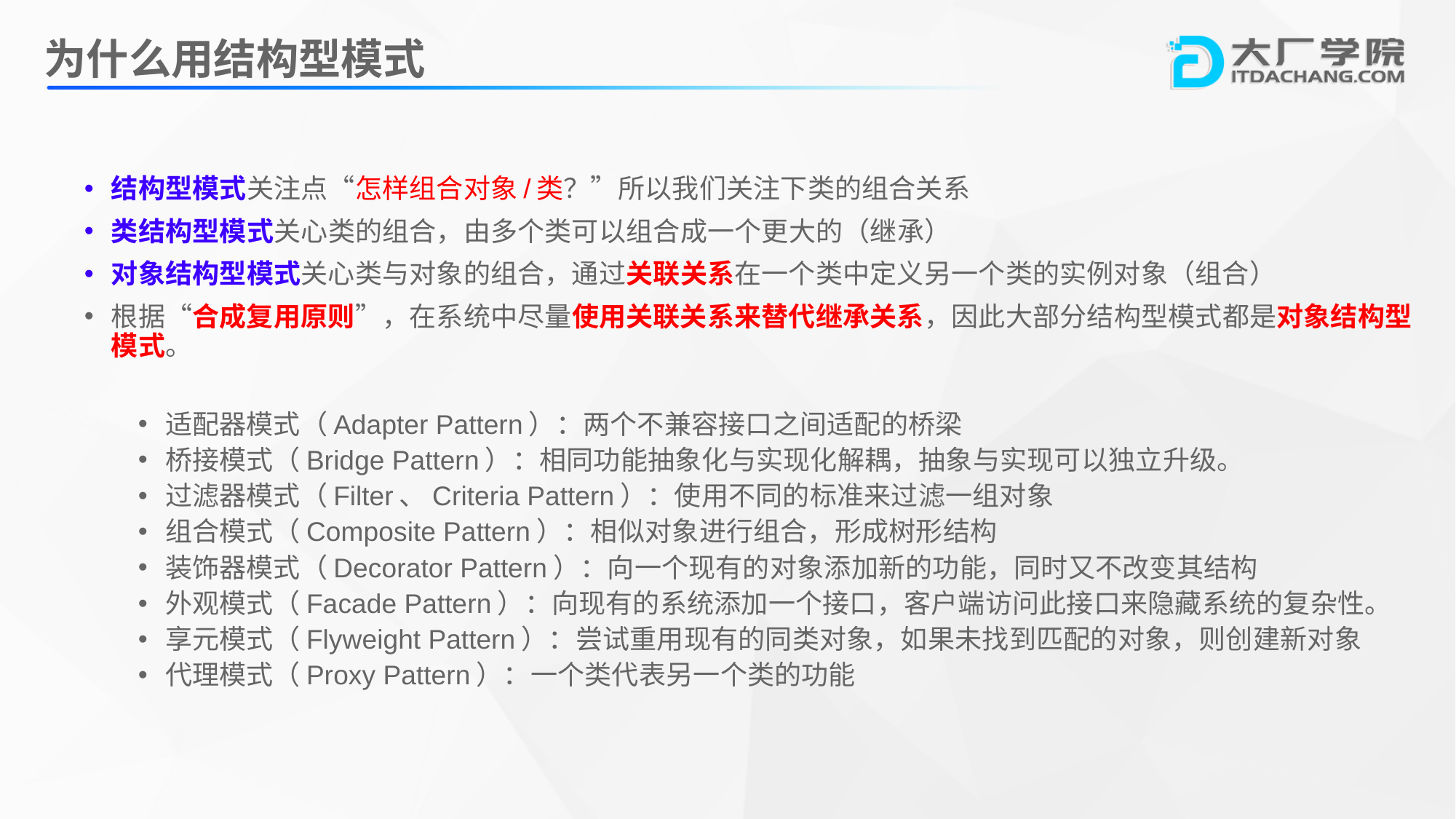

# 为什么用结构型模式
结构型模式关注点“怎样组合对象/类？”所以我们关注下类的组合关系
类结构型模式关心类的组合，由多个类可以组合成一个更大的（继承）
对象结构型模式关心类与对象的组合，通过关联关系在一个类中定义另一个类的实例对象（组合）
根据“合成复用原则”，在系统中尽量使用关联关系来替代继承关系，因此大部分结构型模式都是对象结构型模式。

适配器模式（Adapter Pattern）：两个不兼容接口之间适配的桥梁
桥接模式（Bridge Pattern）：相同功能抽象化与实现化解耦，抽象与实现可以独立升级。
过滤器模式（Filter、Criteria Pattern）：使用不同的标准来过滤一组对象
组合模式（Composite Pattern）：相似对象进行组合，形成树形结构
装饰器模式（Decorator Pattern）：向一个现有的对象添加新的功能，同时又不改变其结构
外观模式（Facade Pattern）：向现有的系统添加一个接口，客户端访问此接口来隐藏系统的复杂性。
享元模式（Flyweight Pattern）：尝试重用现有的同类对象，如果未找到匹配的对象，则创建新对象
代理模式（Proxy Pattern）：一个类代表另一个类的功能